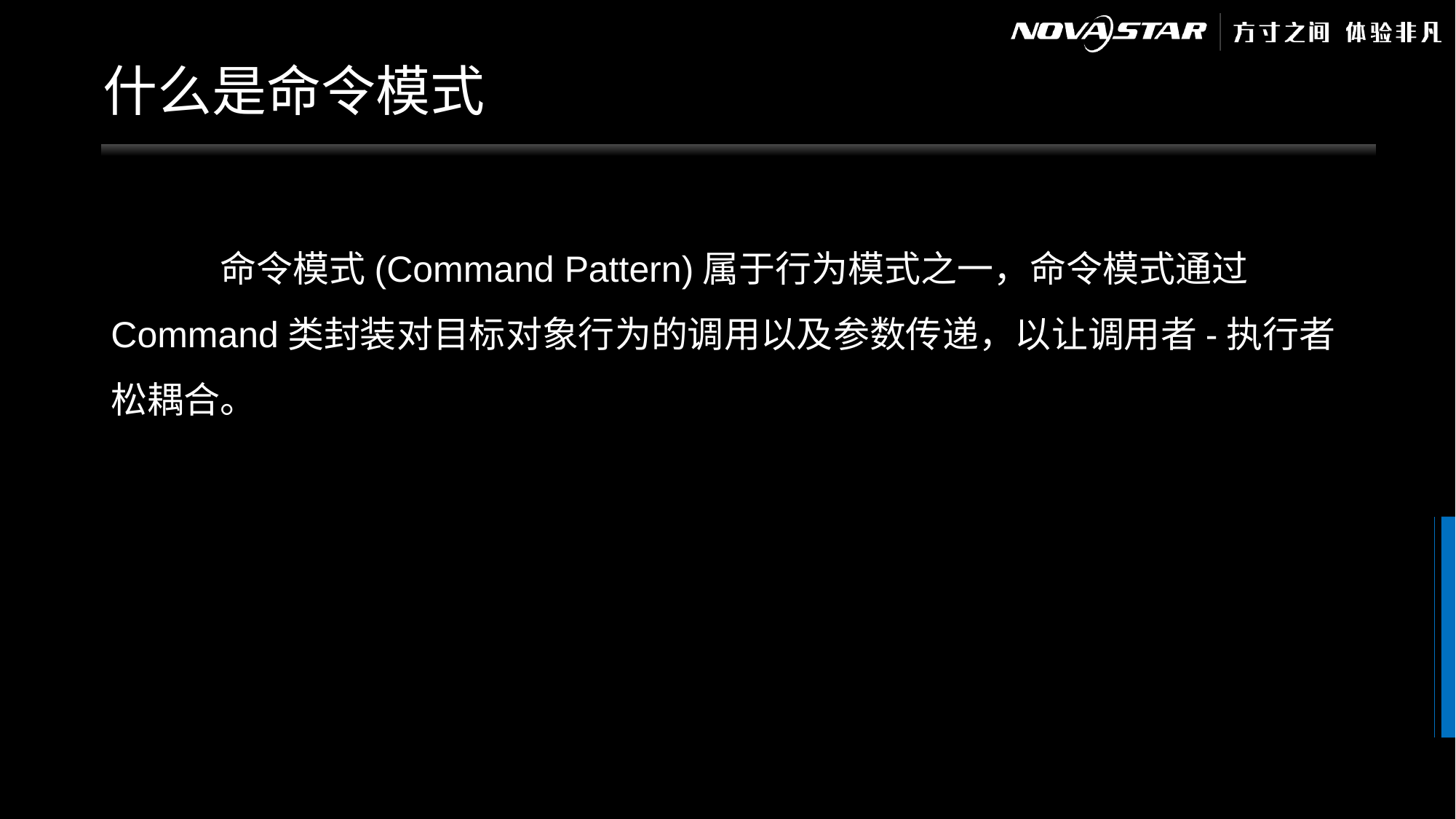

# 什么是命令模式

	命令模式(Command Pattern)属于行为模式之一，命令模式通过Command类封装对目标对象行为的调用以及参数传递，以让调用者-执行者松耦合。